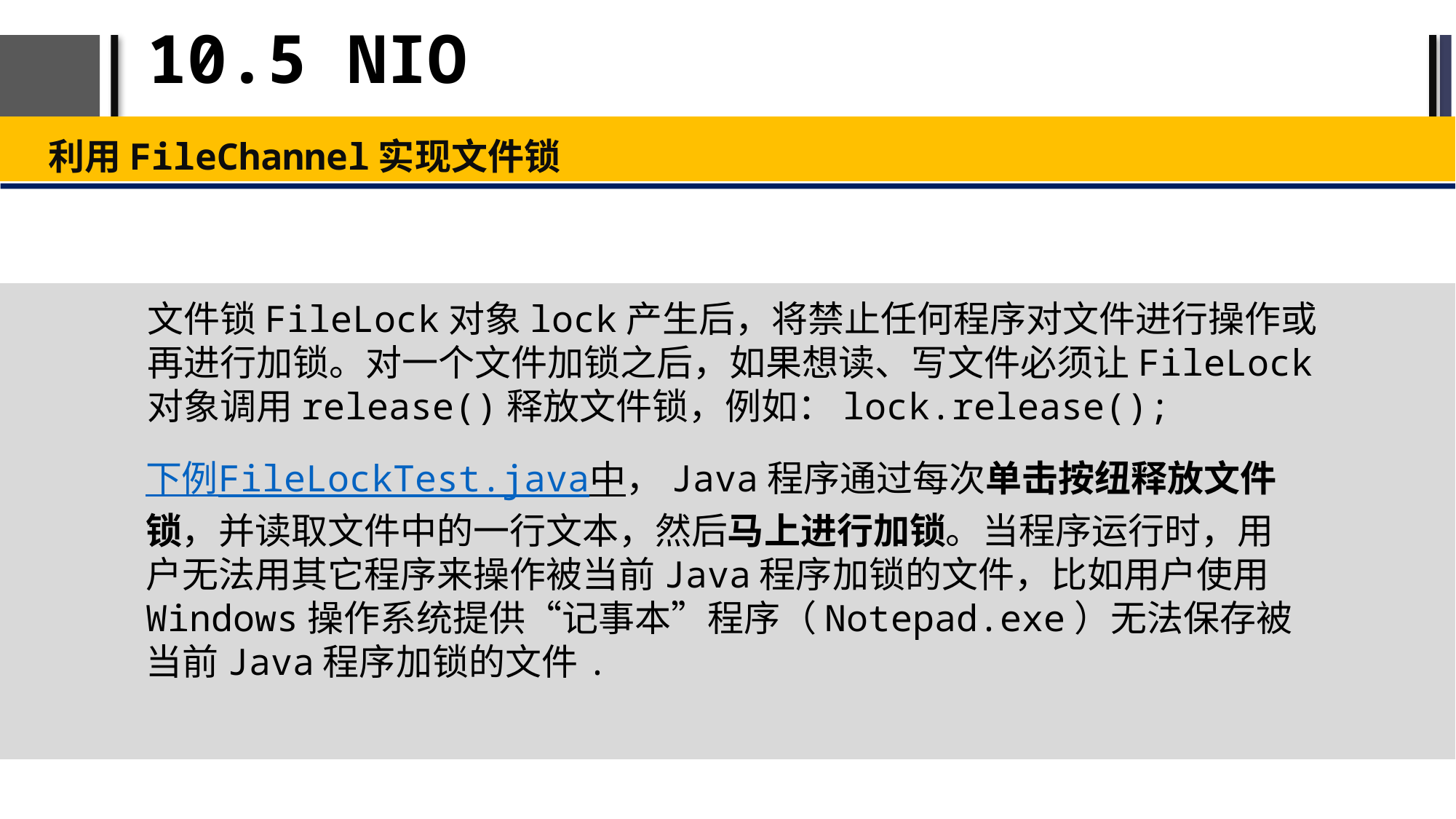

# 10.5 NIO

利用FileChannel实现文件锁

文件锁FileLock对象lock产生后，将禁止任何程序对文件进行操作或再进行加锁。对一个文件加锁之后，如果想读、写文件必须让FileLock对象调用release()释放文件锁，例如：lock.release();
下例FileLockTest.java中，Java程序通过每次单击按纽释放文件锁，并读取文件中的一行文本，然后马上进行加锁。当程序运行时，用户无法用其它程序来操作被当前Java程序加锁的文件，比如用户使用Windows操作系统提供“记事本”程序（Notepad.exe）无法保存被当前Java程序加锁的文件.